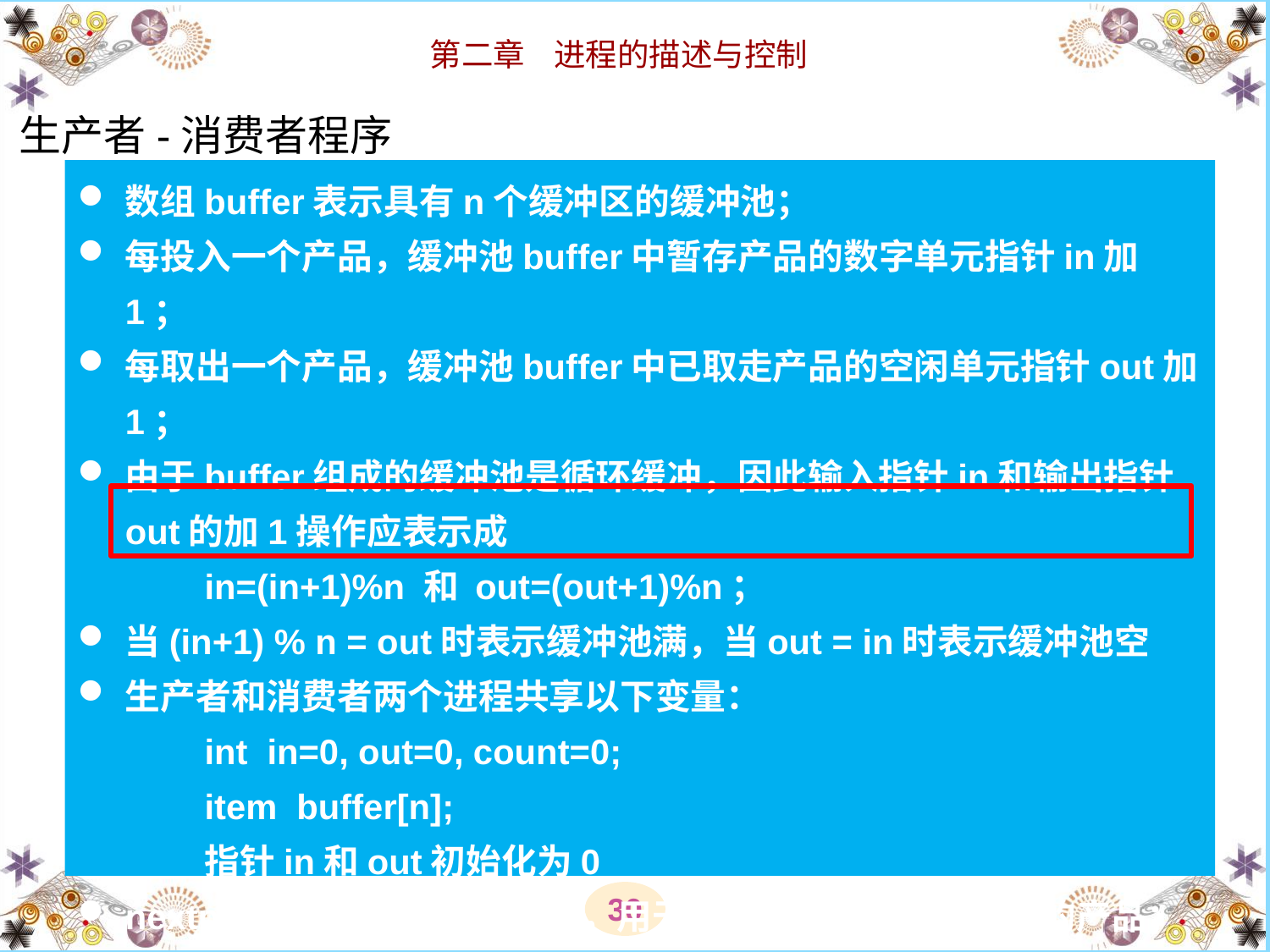

生产者-消费者程序
数组buffer表示具有n个缓冲区的缓冲池；
每投入一个产品，缓冲池buffer中暂存产品的数字单元指针in加1；
每取出一个产品，缓冲池buffer中已取走产品的空闲单元指针out加1；
由于buffer组成的缓冲池是循环缓冲，因此输入指针in和输出指针out的加1操作应表示成
	in=(in+1)%n 和 out=(out+1)%n；
当(in+1) % n = out时表示缓冲池满，当out = in时表示缓冲池空
生产者和消费者两个进程共享以下变量：
	int  in=0, out=0, count=0;
	item  buffer[n];
	指针in和out初始化为0
nextp是生产者中的局部变量，用于暂存每次刚刚生产出来的产品；
nextc是消费者中的局部变量，用于暂存每次要消费的产品。